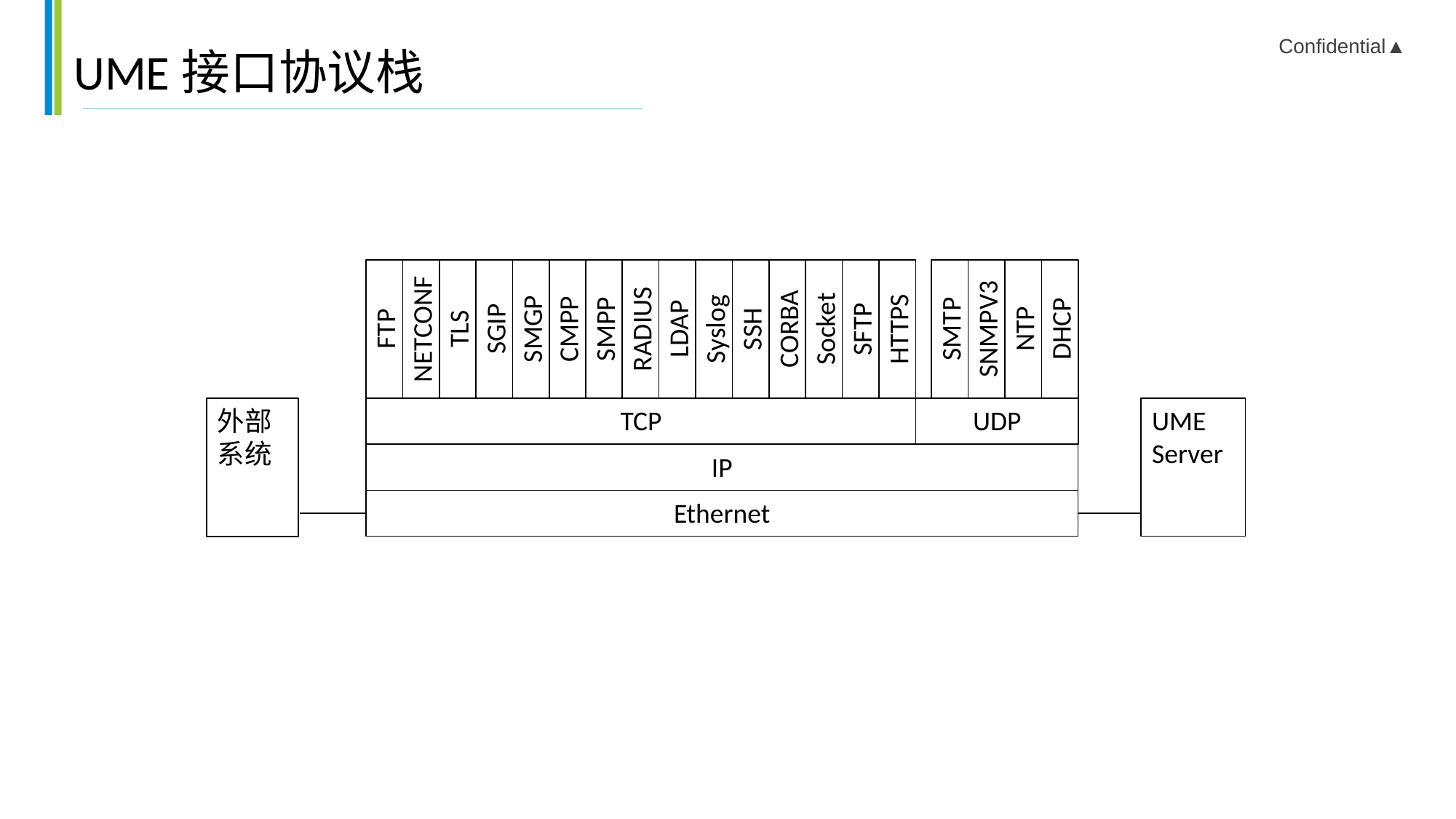

# UME接口协议栈
FTP
NETCONF
TLS
SGIP
SMGP
CMPP
SMPP
RADIUS
LDAP
Syslog
SSH
CORBA
Socket
SFTP
HTTPS
SMTP
SNMPV3
NTP
DHCP
TCP
UDP
UME Server
外部系统
IP
Ethernet